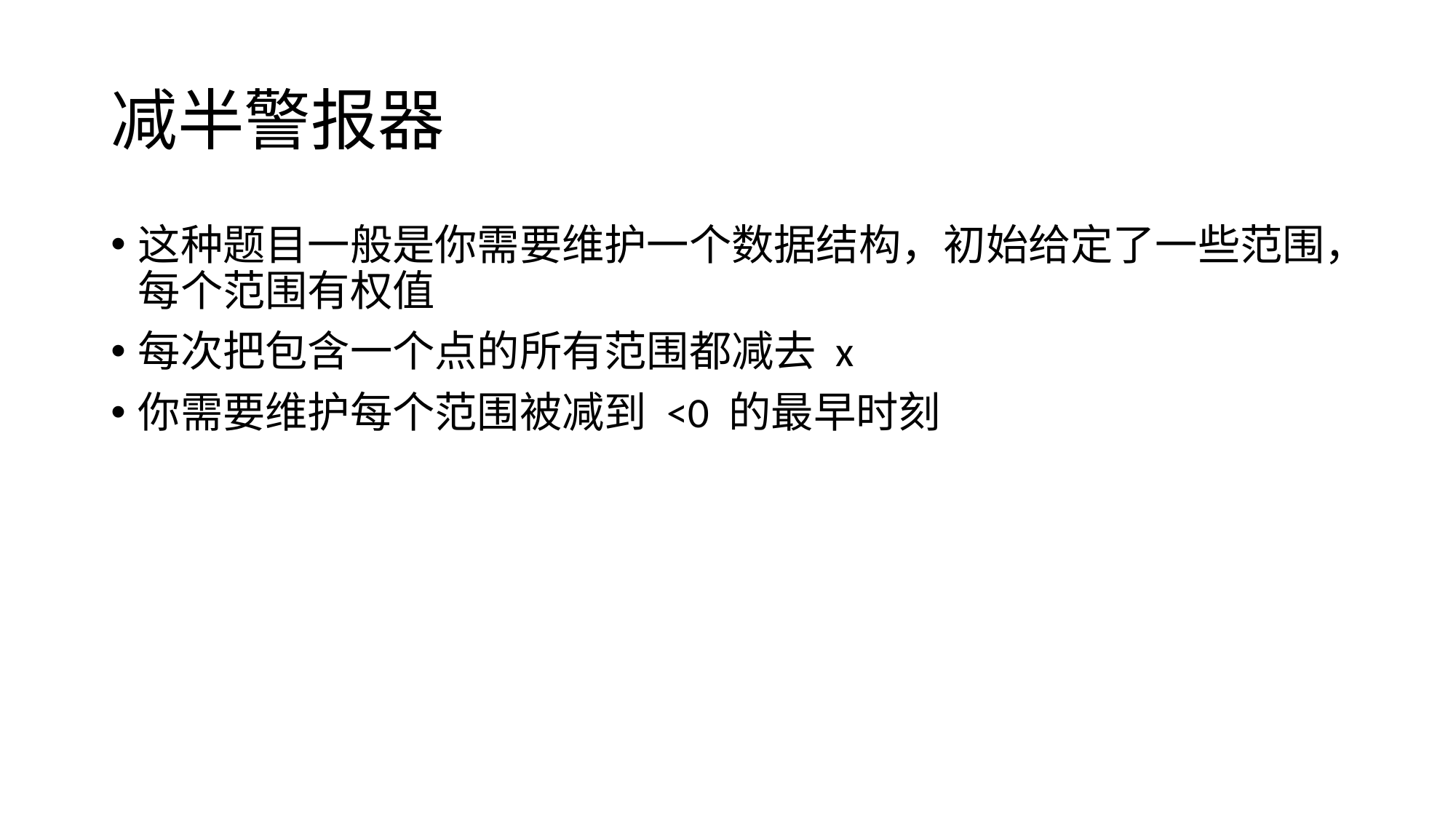

# 减半警报器
这种题目一般是你需要维护一个数据结构，初始给定了一些范围，每个范围有权值
每次把包含一个点的所有范围都减去 x
你需要维护每个范围被减到 <0 的最早时刻